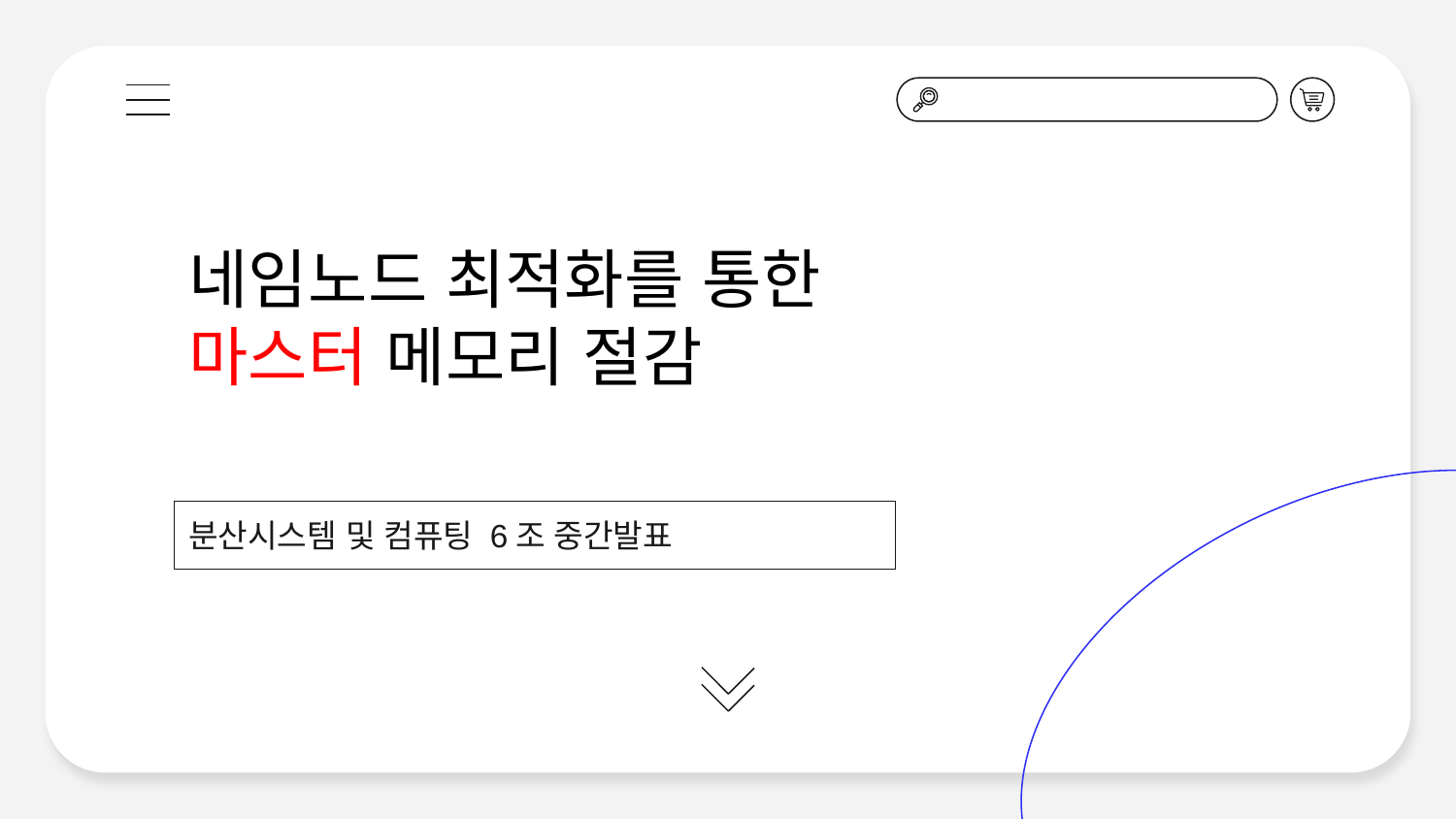

# 네임노드 최적화를 통한
마스터 메모리 절감

분산시스템 및 컴퓨팅 6조 중간발표